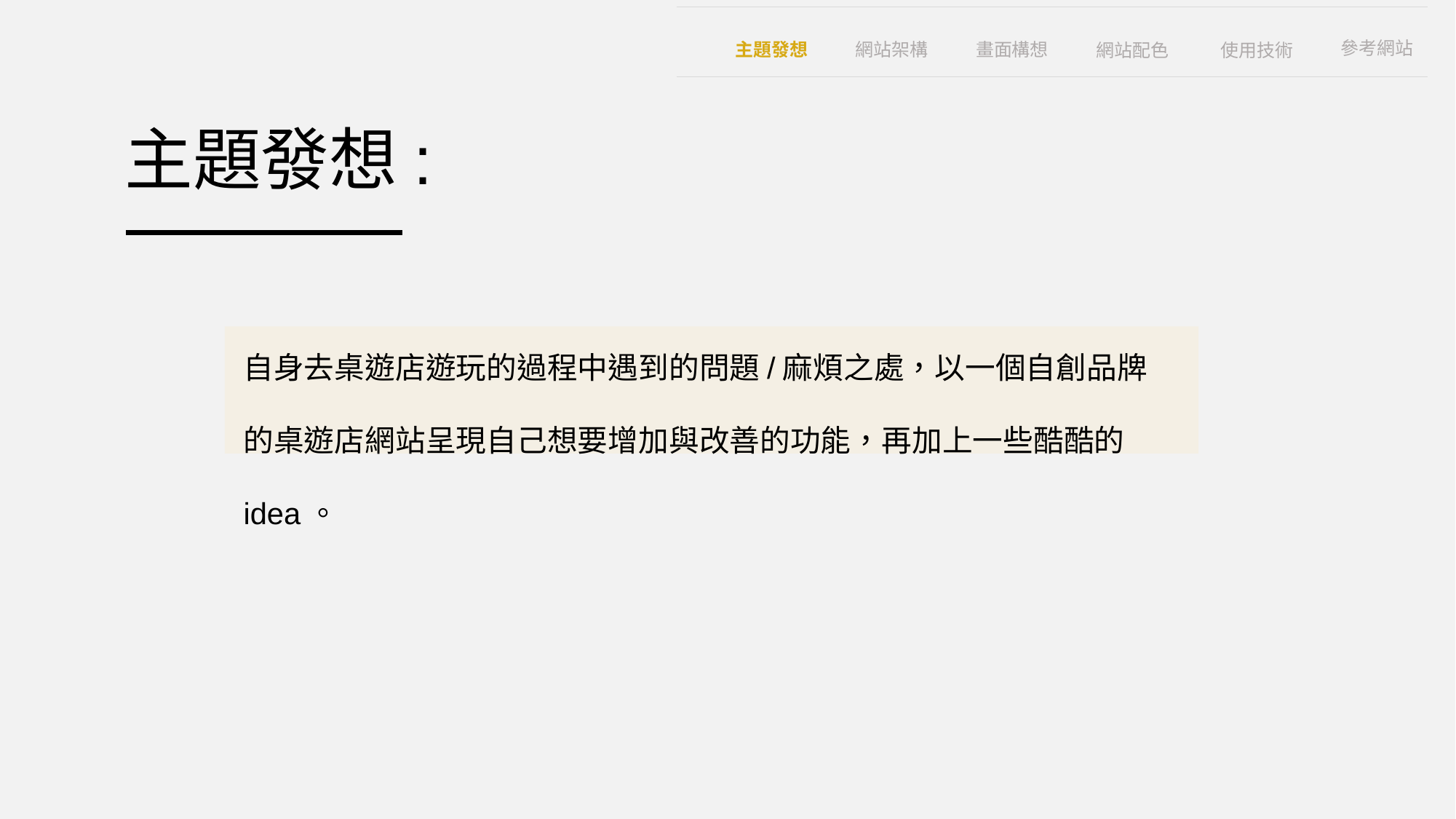

參考網站
主題發想
網站架構
畫面構想
使用技術
網站配色
主題發想:
自身去桌遊店遊玩的過程中遇到的問題/麻煩之處，以一個自創品牌的桌遊店網站呈現自己想要增加與改善的功能，再加上一些酷酷的idea。